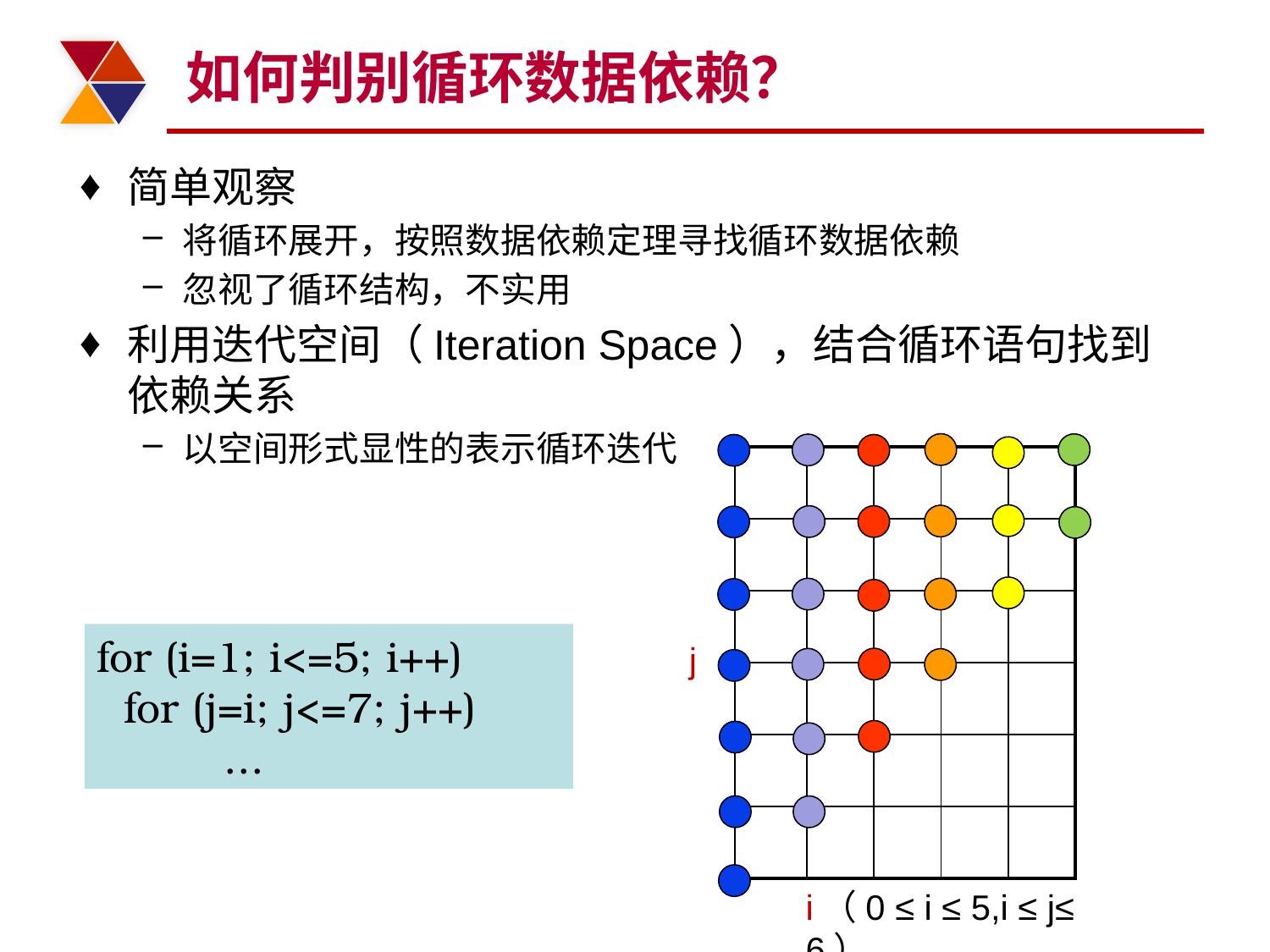

# 如何判别循环数据依赖？
简单观察
将循环展开，按照数据依赖定理寻找循环数据依赖
忽视了循环结构，不实用
利用迭代空间（Iteration Space），结合循环语句找到依赖关系
以空间形式显性的表示循环迭代

|  |  |  |  |  |
| --- | --- | --- | --- | --- |
|  |  |  |  |  |
|  |  |  |  |  |
|  |  |  |  |  |
|  |  |  |  |  |
|  |  |  |  |  |

j

i（0 ≤ i ≤ 5,i ≤ j≤ 6）
for (i=1; i<=5; i++)
  for (j=i; j<=7; j++)
	...